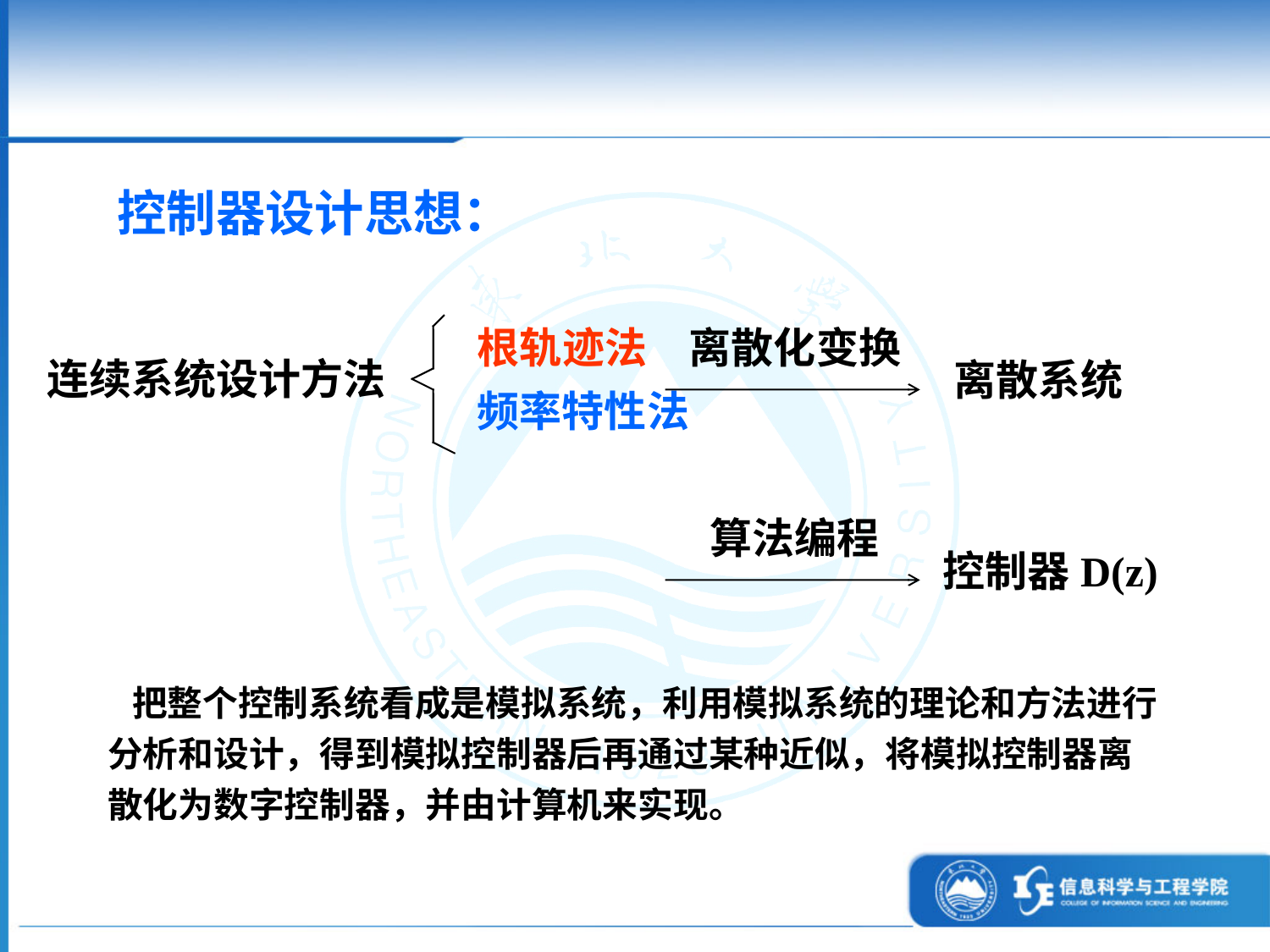

控制器设计思想：
根轨迹法
离散化变换

连续系统设计方法
离散系统

频率特性法

算法编程
控制器D(z)

  把整个控制系统看成是模拟系统，利用模拟系统的理论和方法进行分析和设计，得到模拟控制器后再通过某种近似，将模拟控制器离散化为数字控制器，并由计算机来实现。